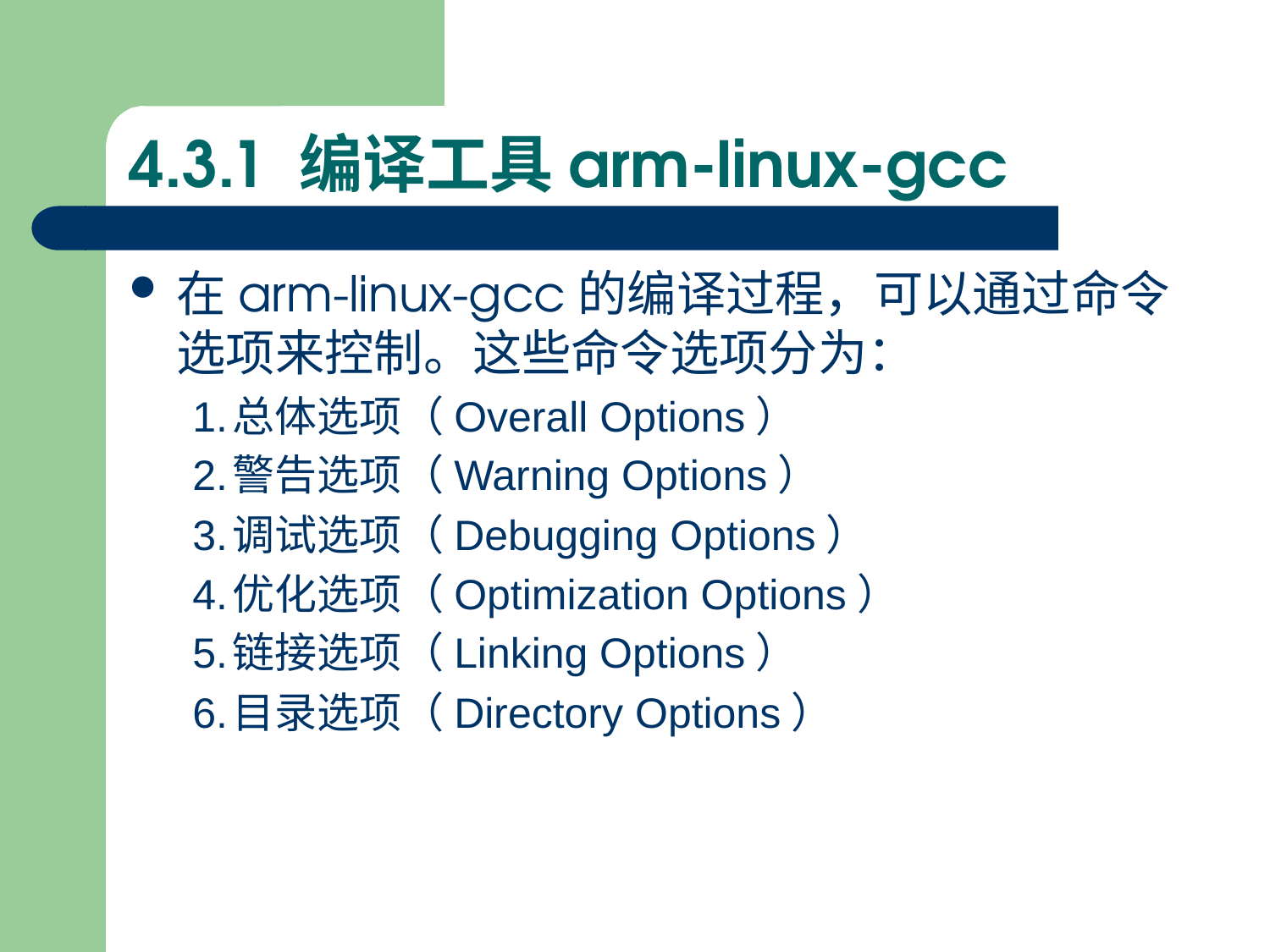

# 4.3.1 编译工具arm-linux-gcc
在arm-linux-gcc的编译过程，可以通过命令选项来控制。这些命令选项分为：
总体选项（Overall Options）
警告选项（Warning Options）
调试选项（Debugging Options）
优化选项（Optimization Options）
链接选项（Linking Options）
目录选项（Directory Options）